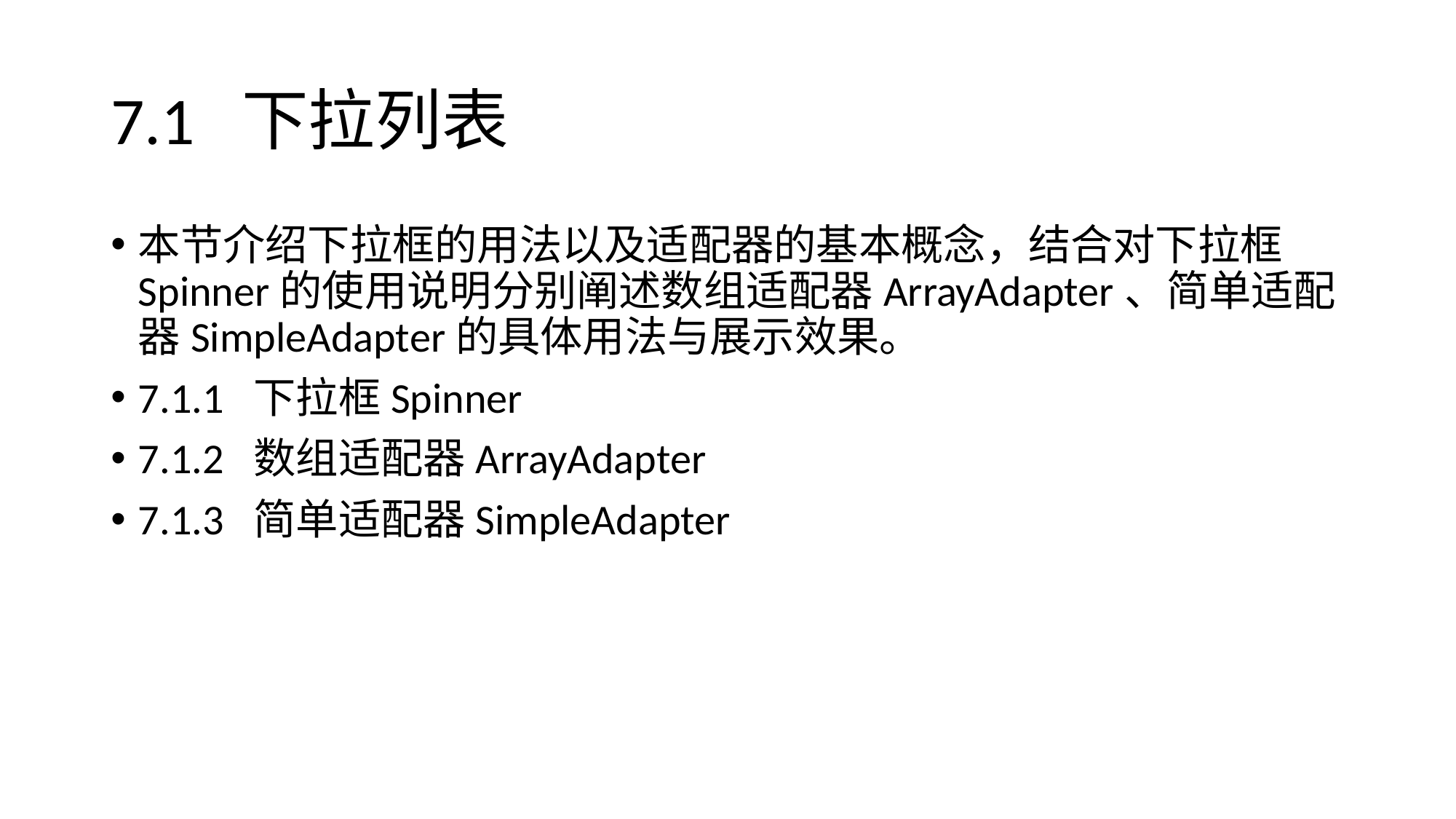

# 7.1  下拉列表
本节介绍下拉框的用法以及适配器的基本概念，结合对下拉框Spinner的使用说明分别阐述数组适配器ArrayAdapter、简单适配器SimpleAdapter的具体用法与展示效果。
7.1.1  下拉框Spinner
7.1.2  数组适配器ArrayAdapter
7.1.3  简单适配器SimpleAdapter